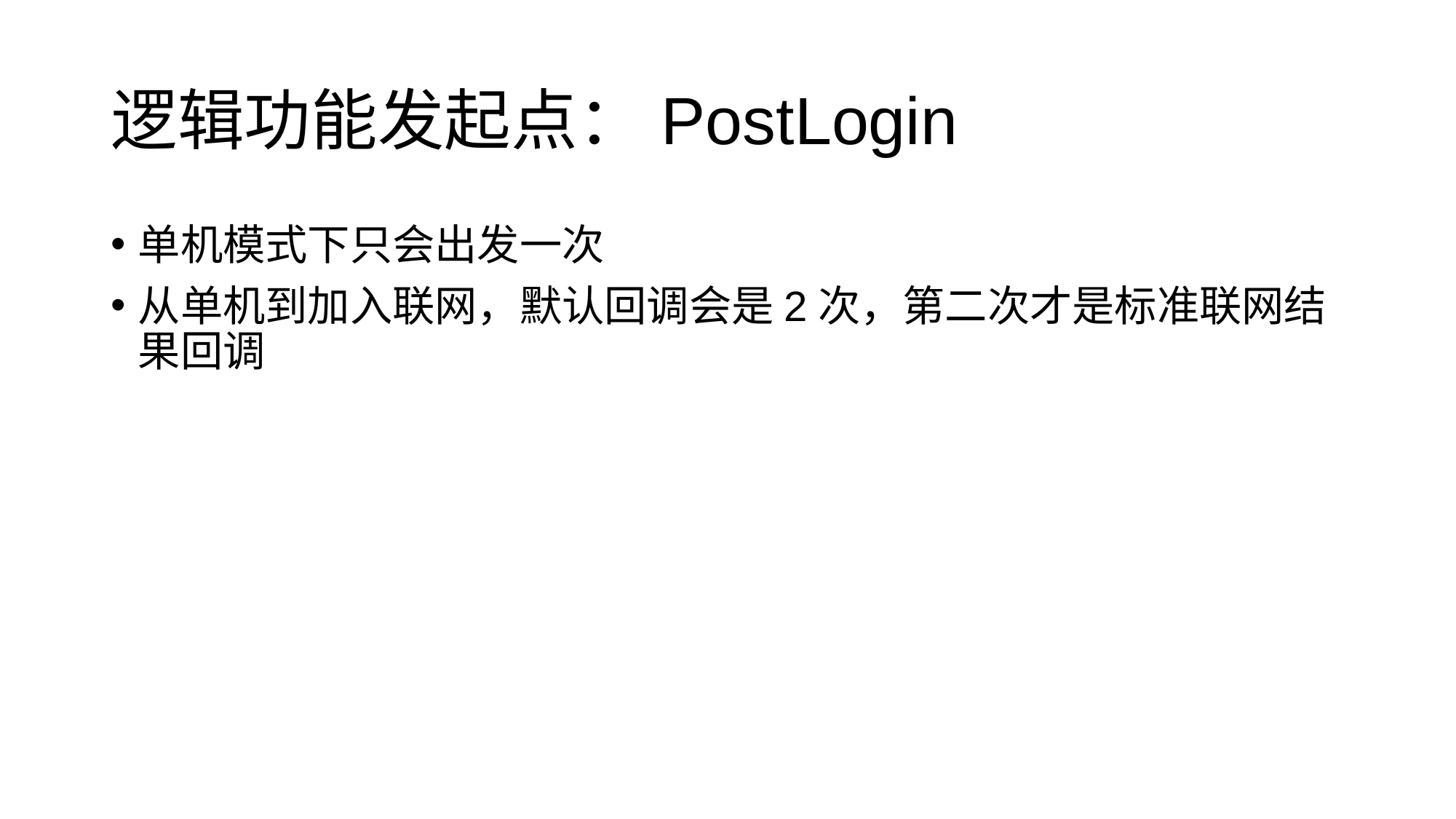

# 逻辑功能发起点：PostLogin
单机模式下只会出发一次
从单机到加入联网，默认回调会是2次，第二次才是标准联网结果回调